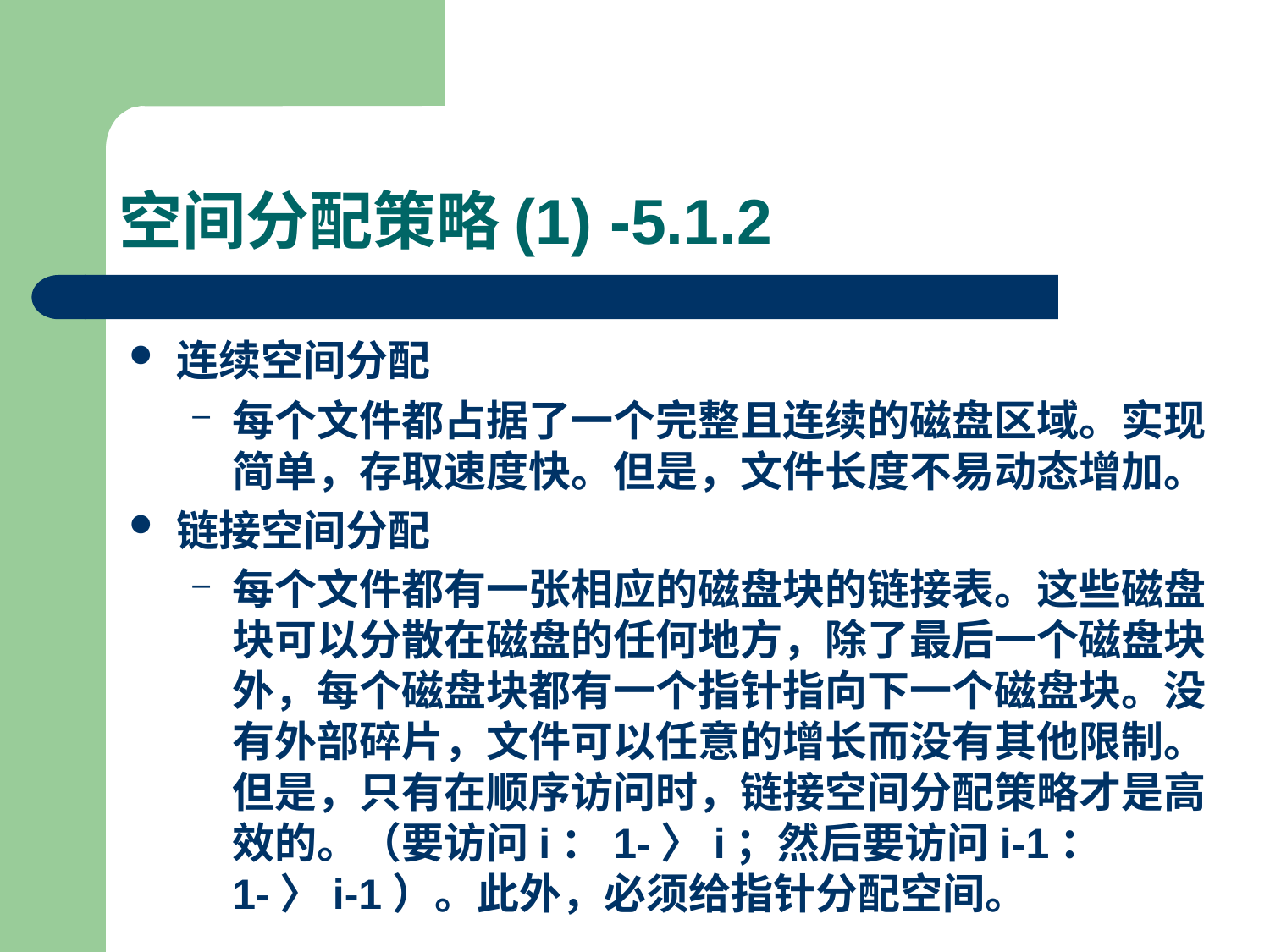

# 空间分配策略(1) -5.1.2
连续空间分配
每个文件都占据了一个完整且连续的磁盘区域。实现简单，存取速度快。但是，文件长度不易动态增加。
链接空间分配
每个文件都有一张相应的磁盘块的链接表。这些磁盘块可以分散在磁盘的任何地方，除了最后一个磁盘块外，每个磁盘块都有一个指针指向下一个磁盘块。没有外部碎片，文件可以任意的增长而没有其他限制。但是，只有在顺序访问时，链接空间分配策略才是高效的。（要访问i：1-〉i；然后要访问i-1：1-〉i-1）。此外，必须给指针分配空间。